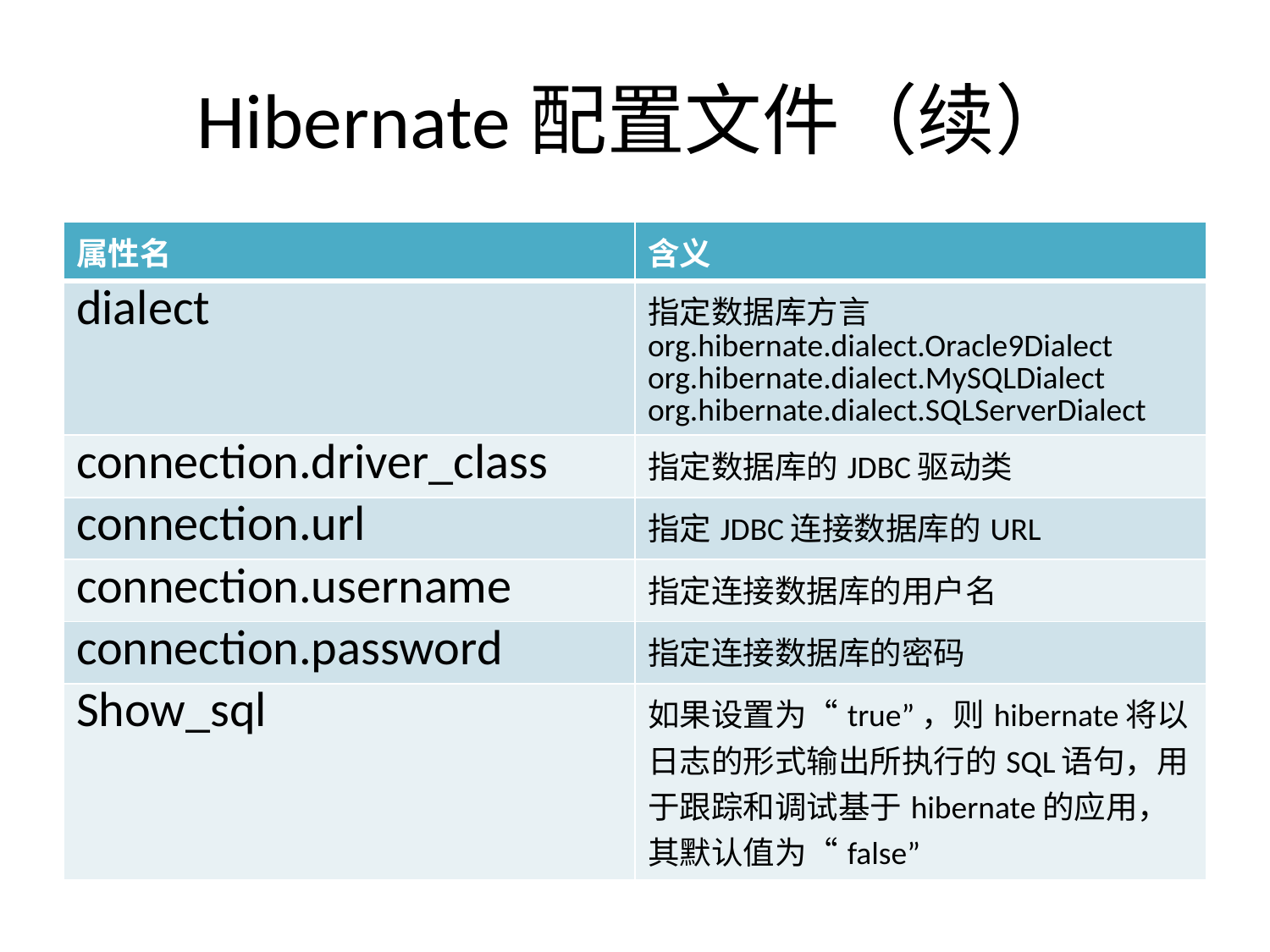

# Hibernate配置文件（续）
| 属性名 | 含义 |
| --- | --- |
| dialect | 指定数据库方言 org.hibernate.dialect.Oracle9Dialect org.hibernate.dialect.MySQLDialect org.hibernate.dialect.SQLServerDialect |
| connection.driver\_class | 指定数据库的JDBC驱动类 |
| connection.url | 指定JDBC连接数据库的URL |
| connection.username | 指定连接数据库的用户名 |
| connection.password | 指定连接数据库的密码 |
| Show\_sql | 如果设置为“true”，则hibernate将以日志的形式输出所执行的SQL语句，用于跟踪和调试基于hibernate的应用，其默认值为“false” |